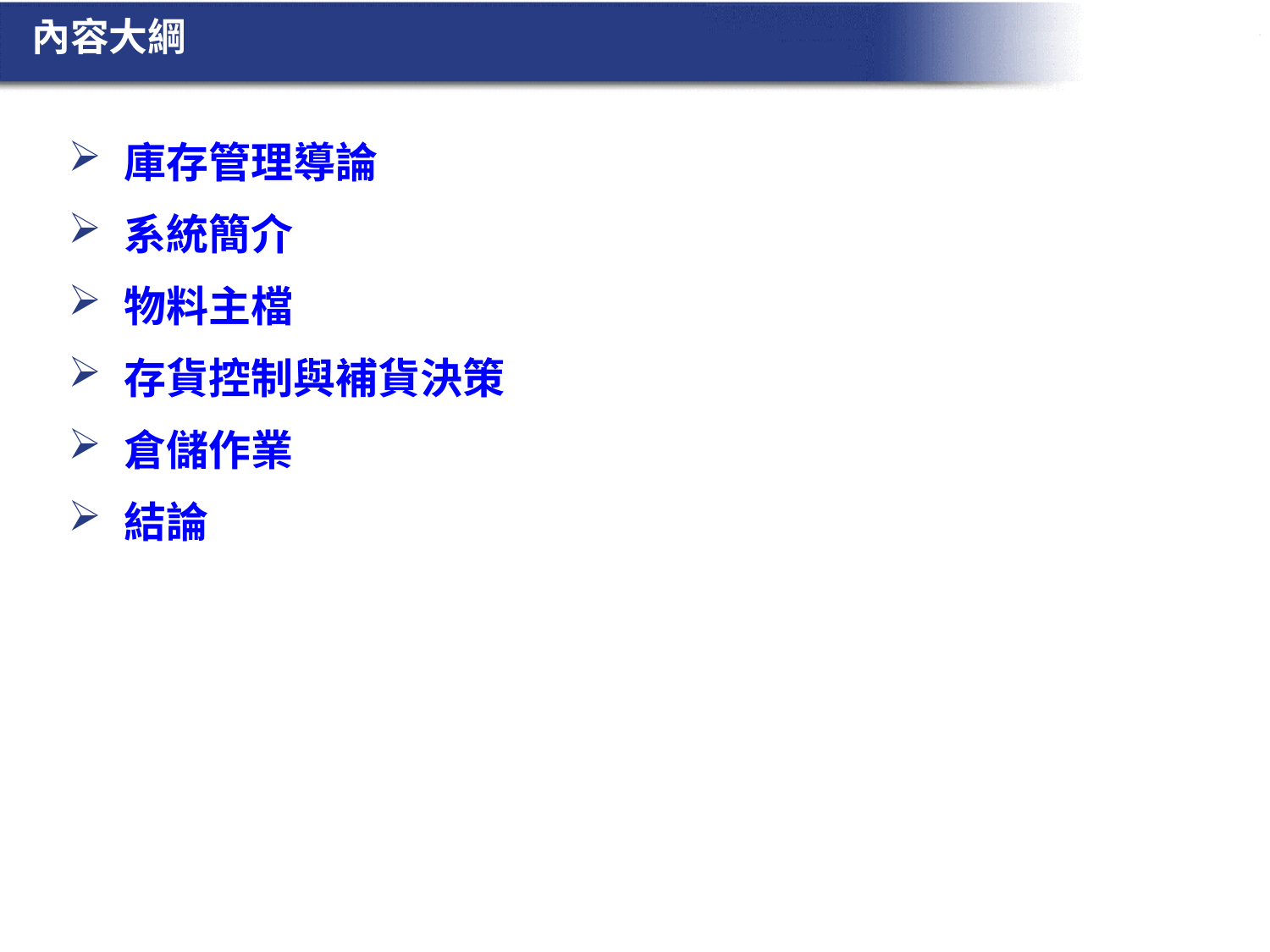

# 內容大綱
庫存管理導論
系統簡介
物料主檔
存貨控制與補貨決策
倉儲作業
結論